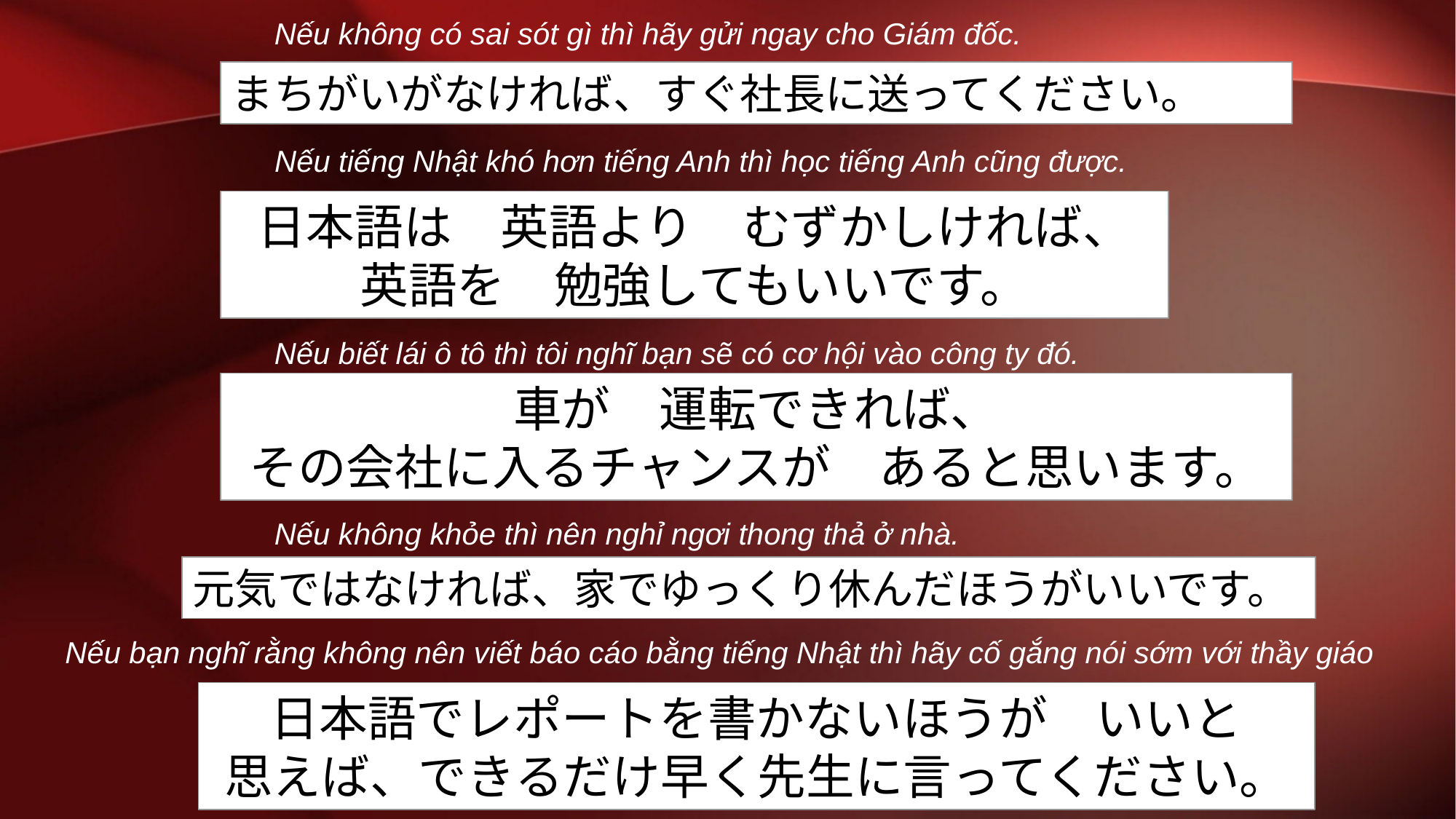

Nếu không có sai sót gì thì hãy gửi ngay cho Giám đốc.
まちがいがなければ、すぐ社長に送ってください。
Nếu tiếng Nhật khó hơn tiếng Anh thì học tiếng Anh cũng được.
日本語は　英語より　むずかしければ、
英語を　勉強してもいいです。
Nếu biết lái ô tô thì tôi nghĩ bạn sẽ có cơ hội vào công ty đó.
車が　運転できれば、
その会社に入るチャンスが　あると思います。
Nếu không khỏe thì nên nghỉ ngơi thong thả ở nhà.
元気ではなければ、家でゆっくり休んだほうがいいです。
Nếu bạn nghĩ rằng không nên viết báo cáo bằng tiếng Nhật thì hãy cố gắng nói sớm với thầy giáo
日本語でレポートを書かないほうが　いいと
思えば、できるだけ早く先生に言ってください。